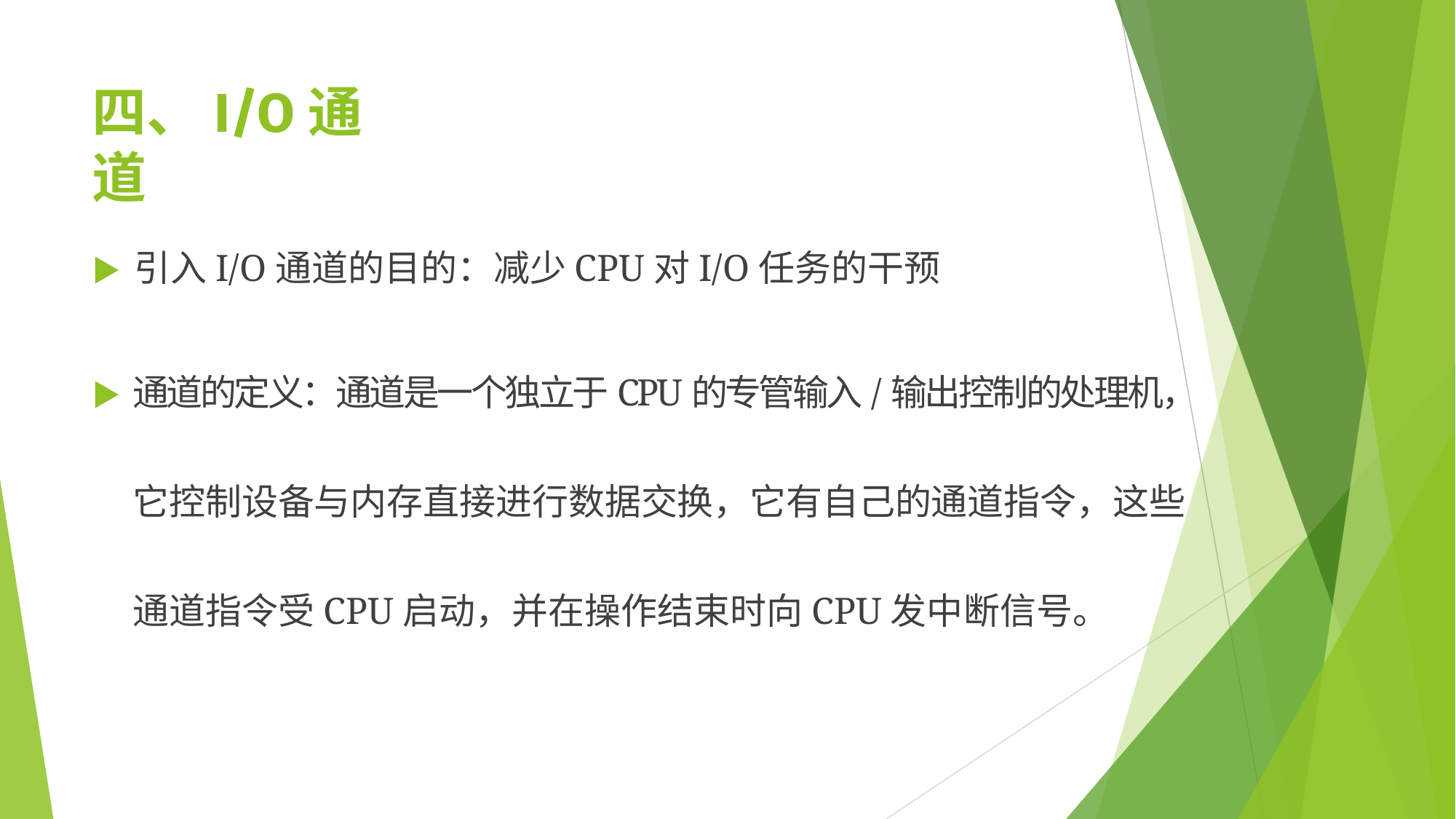

# 四、I/O通道
▶	引入I/O通道的目的：减少CPU对I/O任务的干预
▶	通道的定义：通道是一个独立于CPU的专管输入/输出控制的处理机， 它控制设备与内存直接进行数据交换，它有自己的通道指令，这些  通道指令受CPU启动，并在操作结束时向CPU发中断信号。